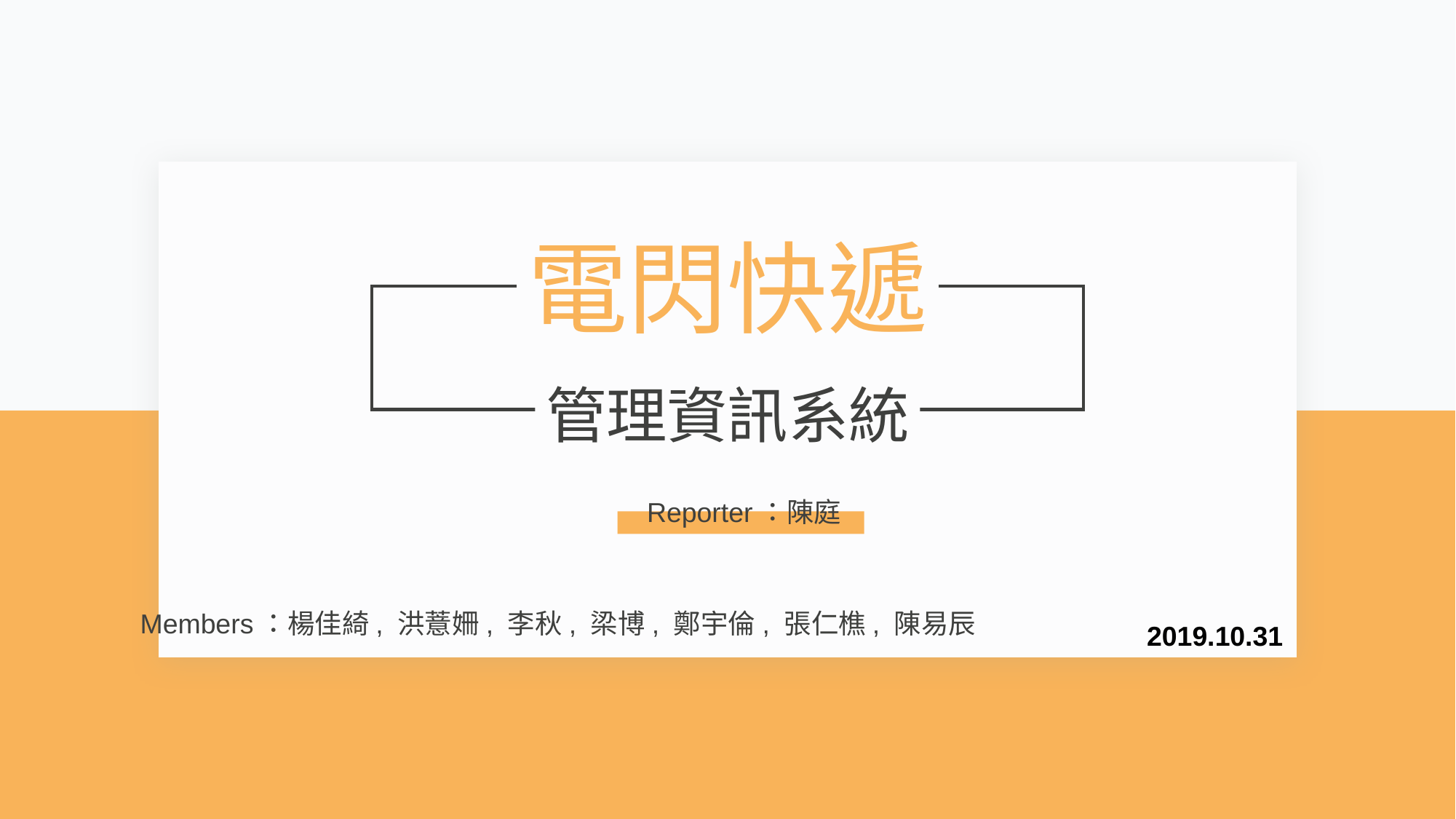

電閃快遞

管理資訊系統

Reporter：陳庭

Members：楊佳綺, 洪薏姍, 李秋, 梁博, 鄭宇倫, 張仁樵, 陳易辰
2019.10.31
1